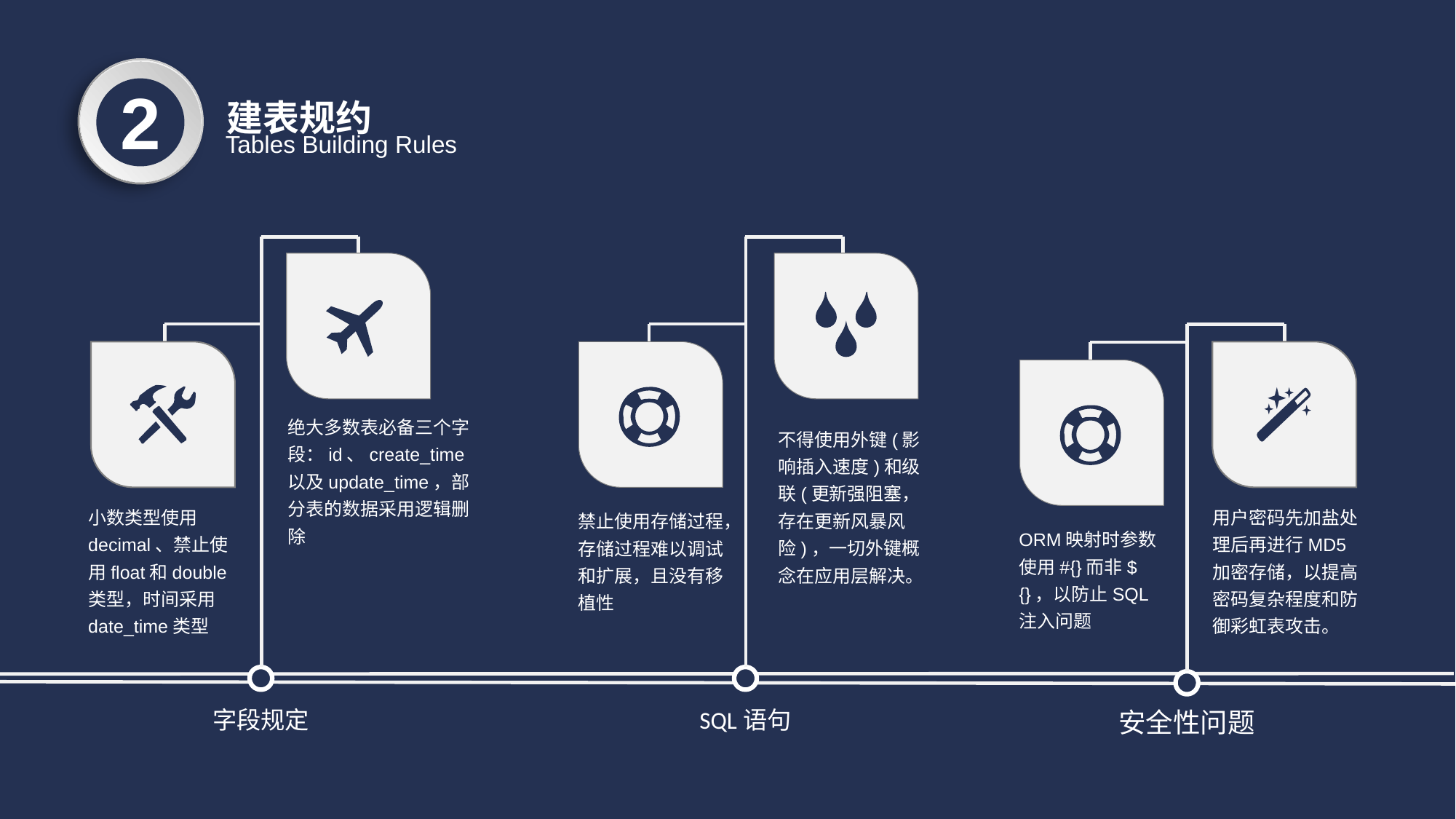

建表规约

2
Tables Building Rules

绝大多数表必备三个字段：id、create_time以及update_time，部分表的数据采用逻辑删除
不得使用外键(影响插入速度)和级联(更新强阻塞，存在更新风暴风险)，一切外键概念在应用层解决。
小数类型使用decimal、禁止使用float和double类型，时间采用date_time类型
用户密码先加盐处理后再进行MD5加密存储，以提高密码复杂程度和防御彩虹表攻击。
禁止使用存储过程，存储过程难以调试和扩展，且没有移植性
ORM映射时参数使用#{}而非${}，以防止SQL注入问题

字段规定
SQL语句
安全性问题